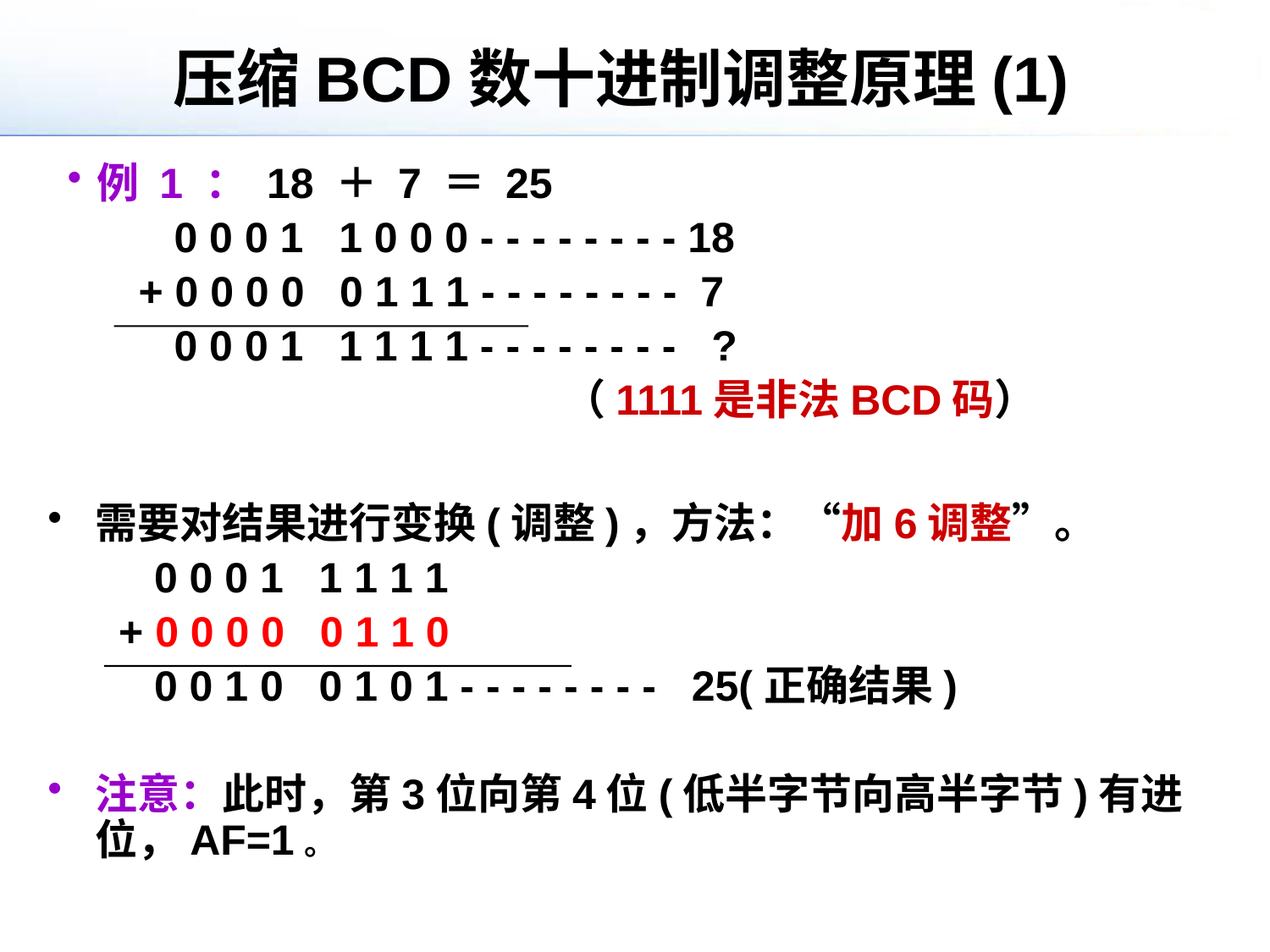

# 压缩BCD数十进制调整原理(1)
例 1 ： 18 ＋ 7 ＝ 25
         0 0 0 1   1 0 0 0 - - - - - - - - 18
      + 0 0 0 0   0 1 1 1 - - - - - - - -  7
         0 0 0 1   1 1 1 1 - - - - - - - -   ?
                                                   （1111是非法BCD码）

需要对结果进行变换(调整)，方法：“加6调整”。
         0 0 0 1   1 1 1 1
      + 0 0 0 0   0 1 1 0
         0 0 1 0   0 1 0 1 - - - - - - - -   25(正确结果)

注意：此时，第3位向第4位(低半字节向高半字节)有进位，AF=1。